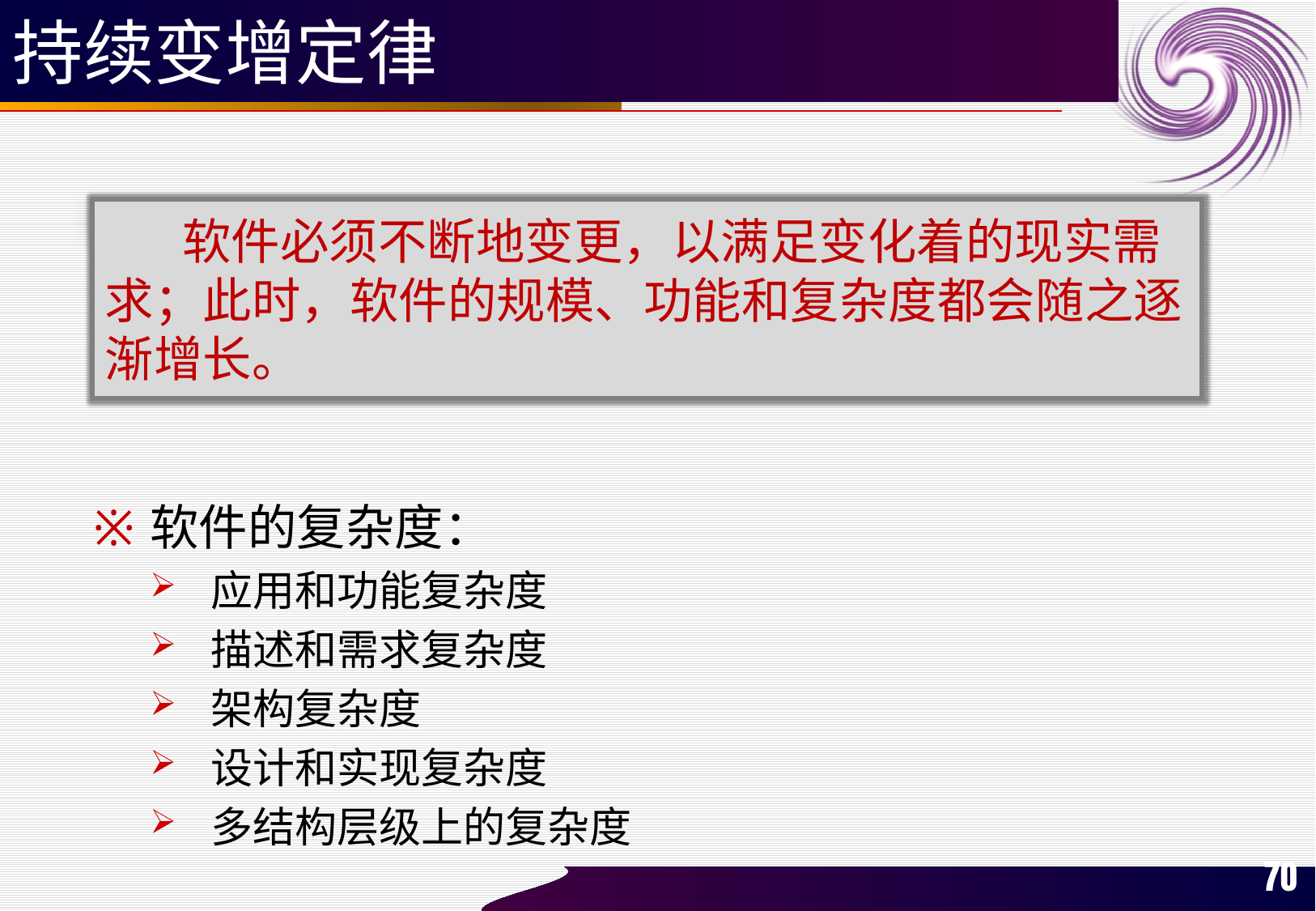

# 持续变增定律
      软件必须不断地变更，以满足变化着的现实需求；此时，软件的规模、功能和复杂度都会随之逐渐增长。
软件的复杂度：
应用和功能复杂度
描述和需求复杂度
架构复杂度
设计和实现复杂度
多结构层级上的复杂度
70